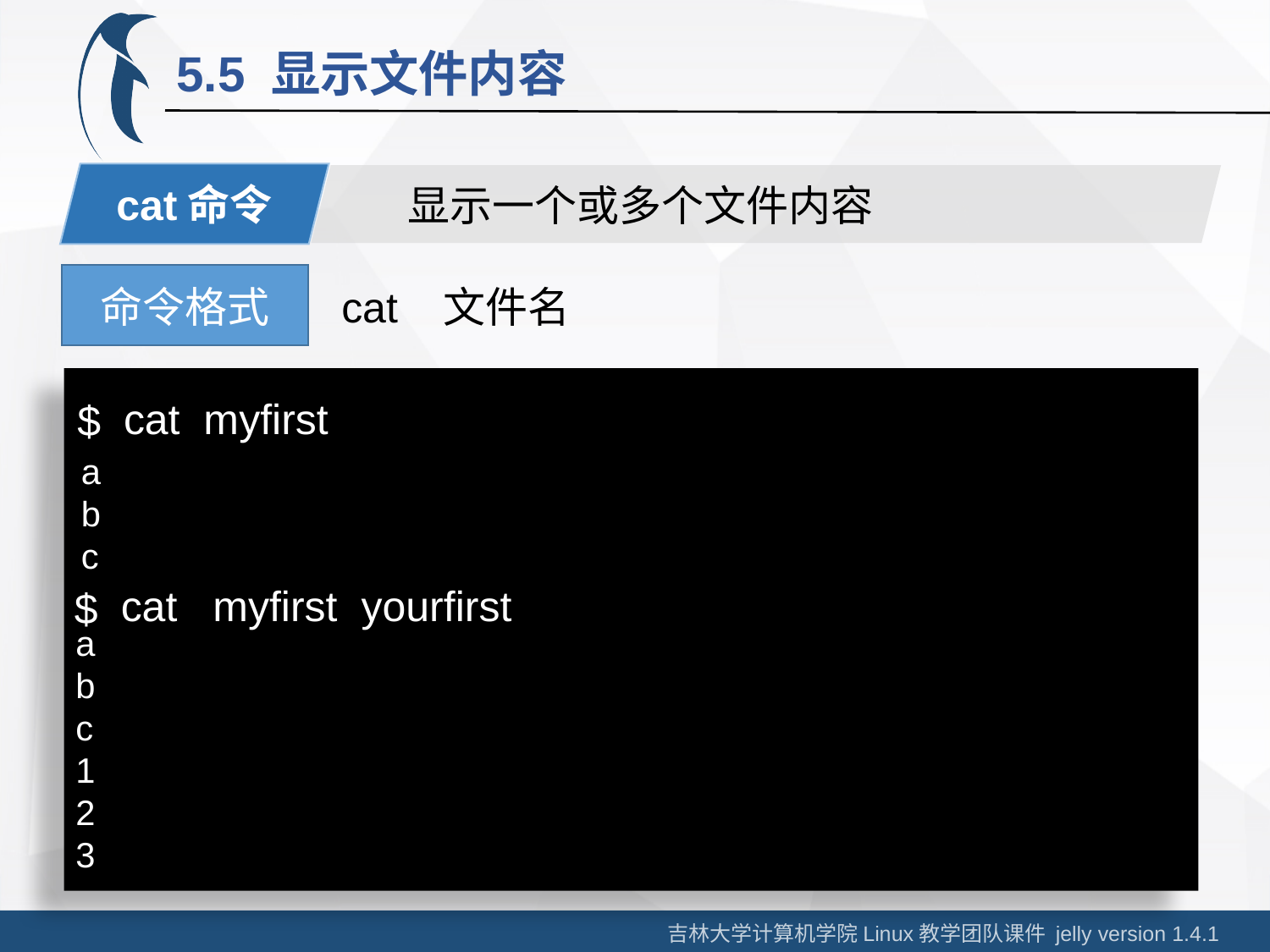

5.5 显示文件内容
cat命令
显示一个或多个文件内容
命令格式
cat   文件名

cat  myfirst
$
a
b
c
cat   myfirst  yourfirst
$
a
b
c
1
2
3